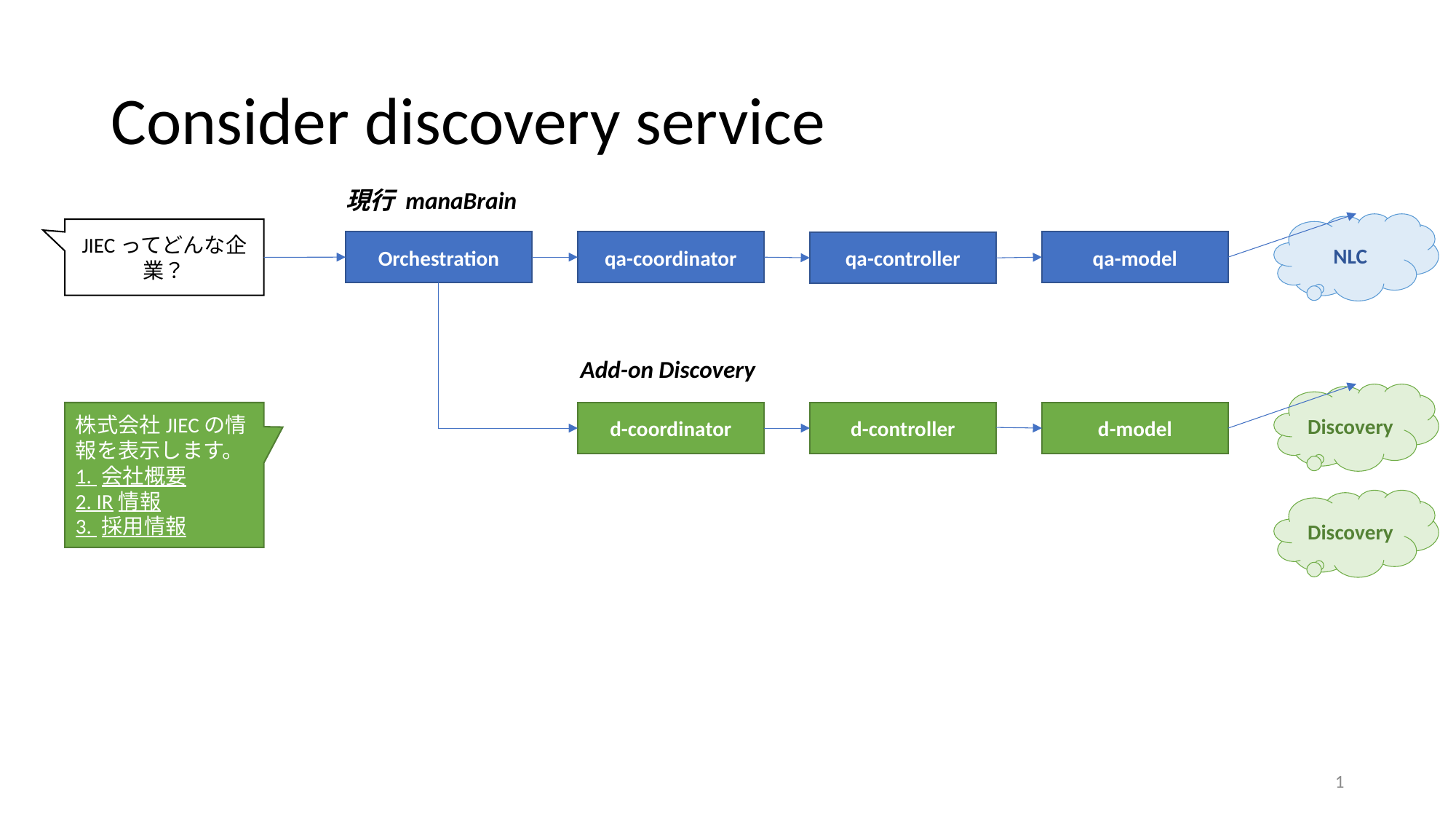

# Consider discovery service
現行 manaBrain
NLC
JIECってどんな企業？
Orchestration
qa-coordinator
qa-model
qa-controller
Add-on Discovery
Discovery
株式会社JIECの情報を表示します。
1. 会社概要
2. IR情報
3. 採用情報
d-coordinator
d-controller
d-model
Discovery
1